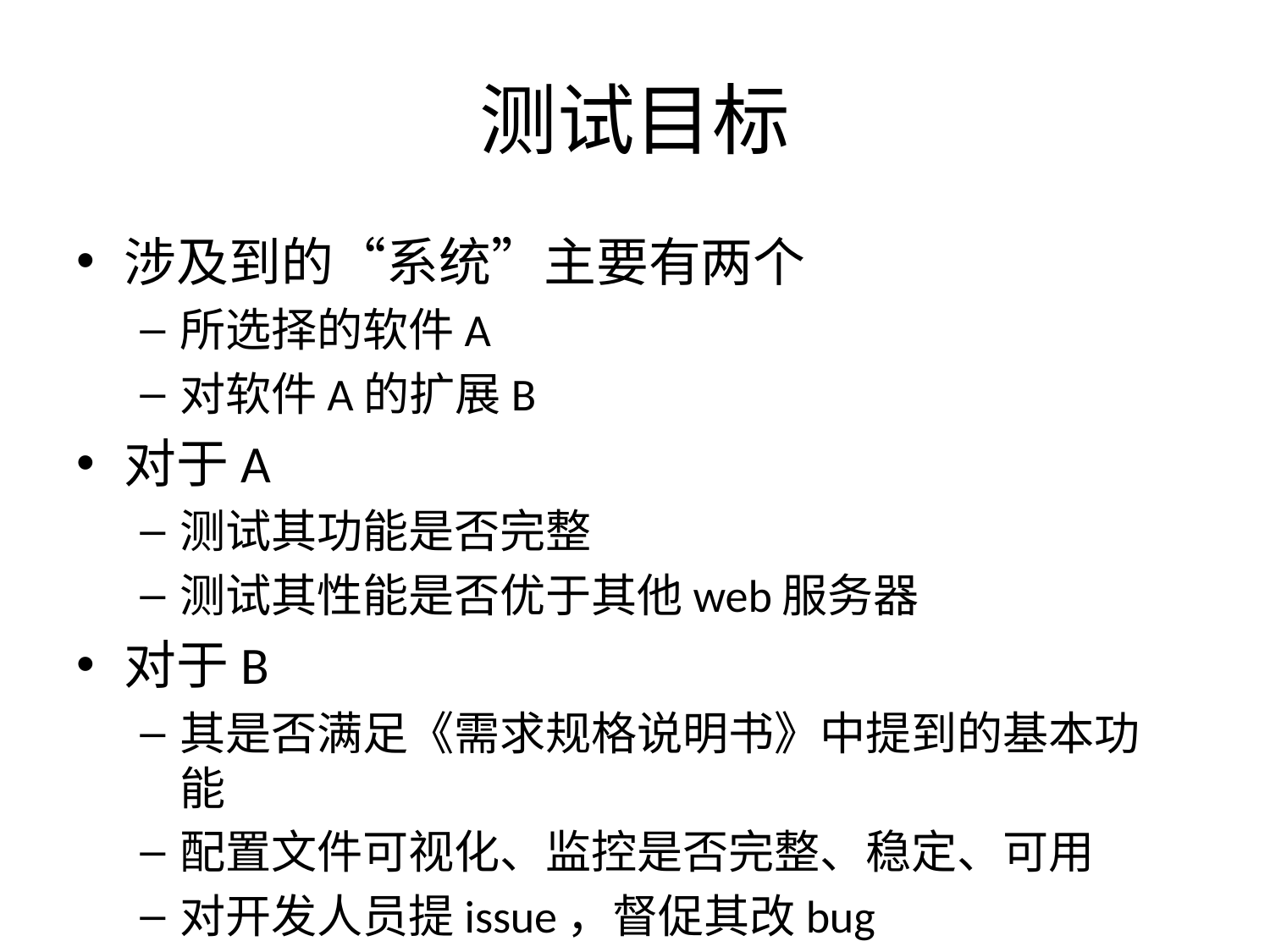

# 测试目标
涉及到的“系统”主要有两个
所选择的软件A
对软件A的扩展B
对于A
测试其功能是否完整
测试其性能是否优于其他web服务器
对于B
其是否满足《需求规格说明书》中提到的基本功能
配置文件可视化、监控是否完整、稳定、可用
对开发人员提issue，督促其改bug